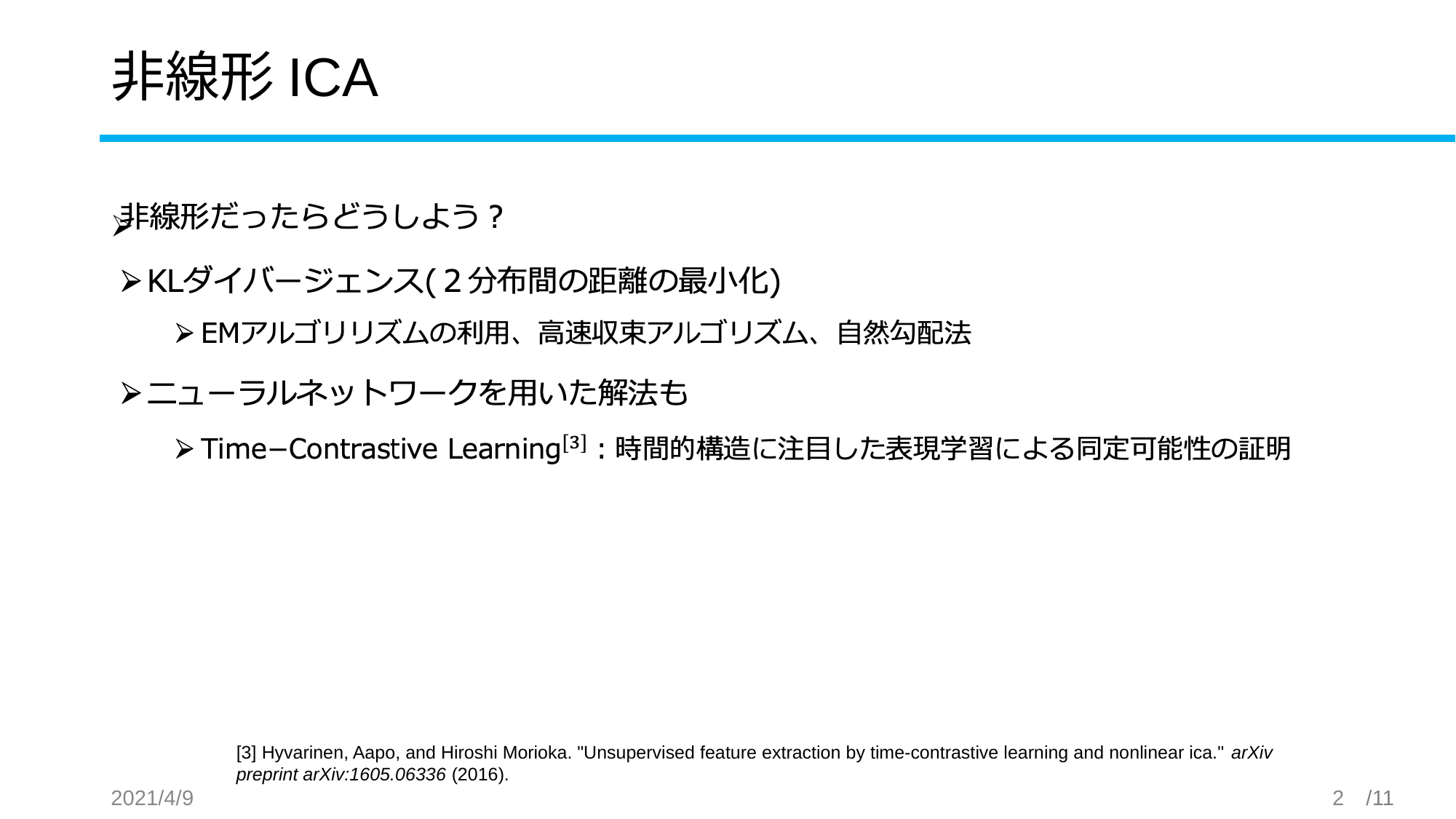

# 非線形ICA

[3] Hyvarinen, Aapo, and Hiroshi Morioka. "Unsupervised feature extraction by time-contrastive learning and nonlinear ica." arXiv preprint arXiv:1605.06336 (2016).
2021/4/9
2